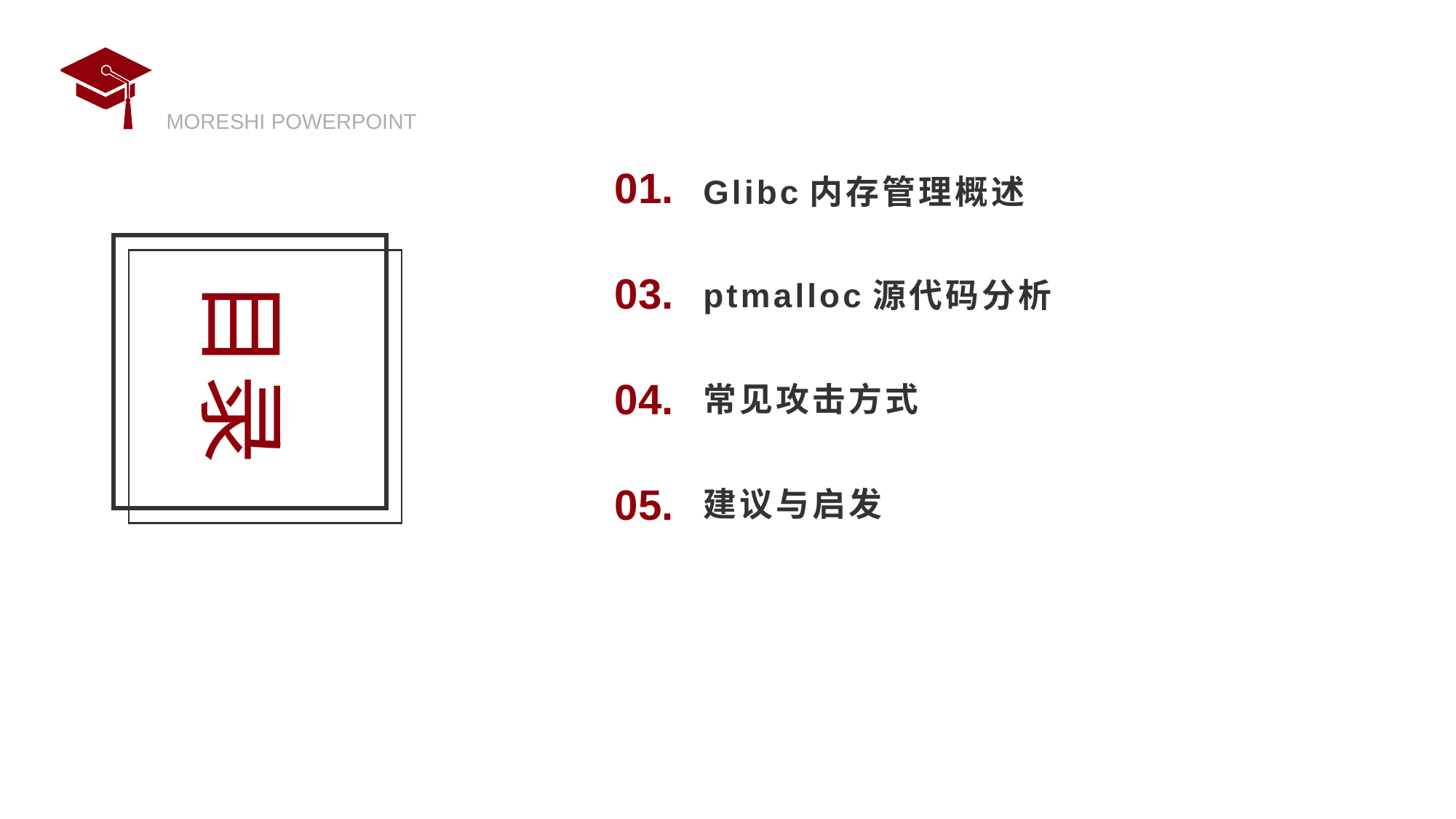

01.
Glibc内存管理概述

03.
ptmalloc源代码分析
目录
常见攻击方式
04.
建议与启发
05.